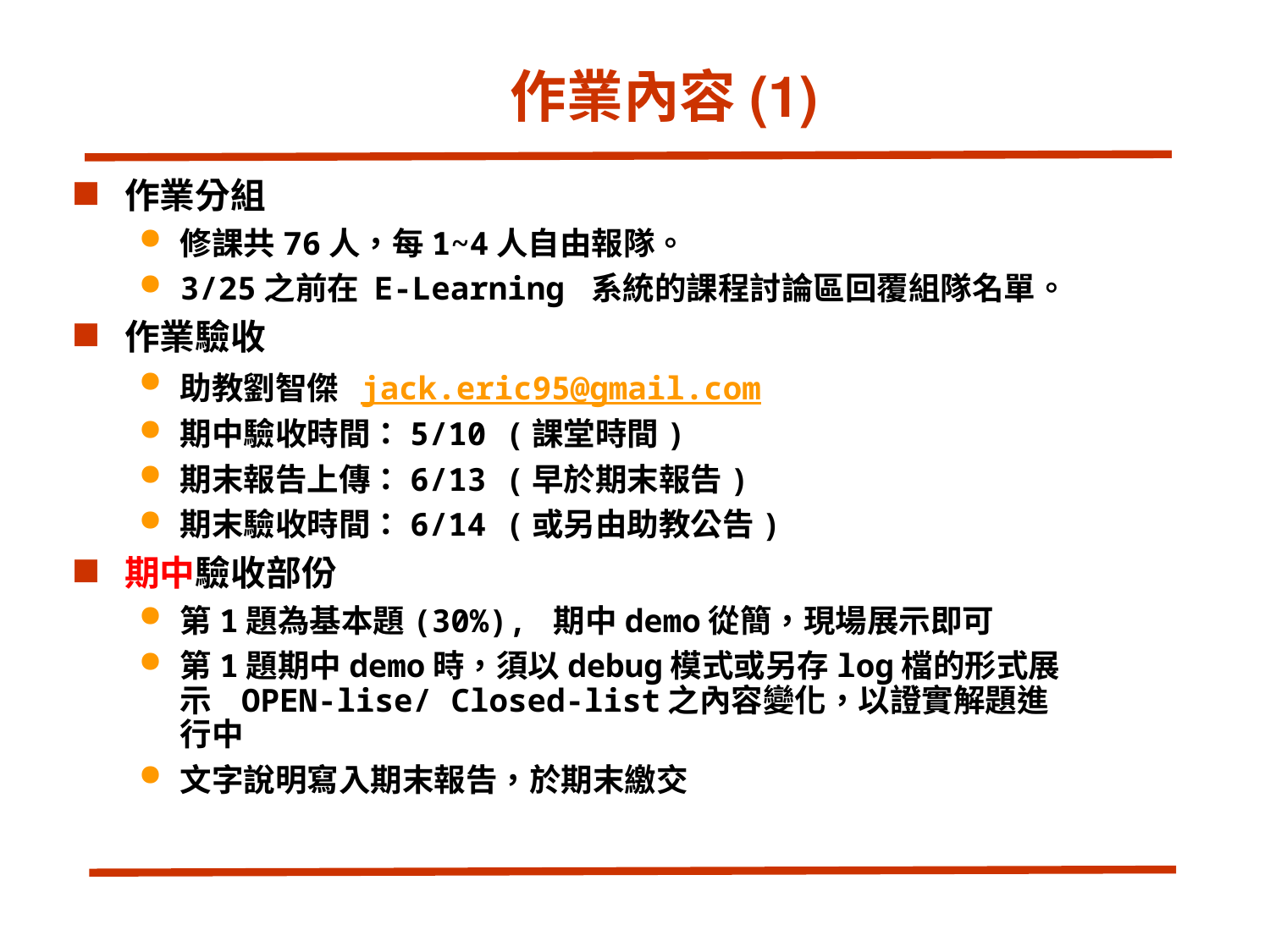

# 作業內容(1)
作業分組
修課共76人，每1~4人自由報隊。
3/25之前在 E-Learning 系統的課程討論區回覆組隊名單。
作業驗收
助教劉智傑  jack.eric95@gmail.com
期中驗收時間：5/10 (課堂時間)
期末報告上傳：6/13 (早於期末報告)
期末驗收時間：6/14 (或另由助教公告)
期中驗收部份
第1題為基本題(30%), 期中demo從簡，現場展示即可
第1題期中demo時，須以debug模式或另存log檔的形式展示   OPEN-lise/ Closed-list之內容變化，以證實解題進行中
文字說明寫入期末報告，於期末繳交